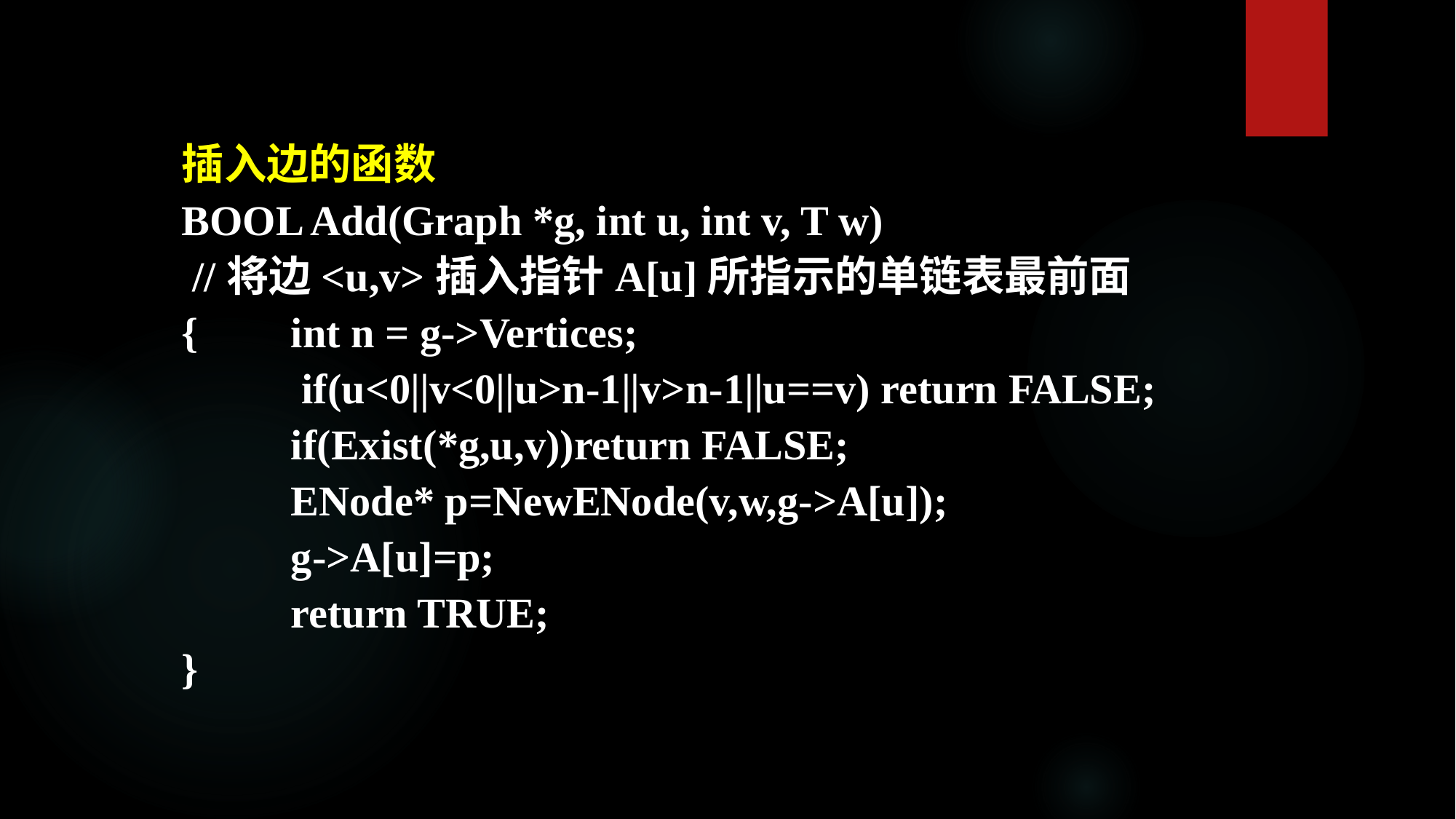

插入边的函数
BOOL Add(Graph *g, int u, int v, T w)
 //将边<u,v>插入指针A[u]所指示的单链表最前面
{	int n = g->Vertices;
  	 if(u<0||v<0||u>n-1||v>n-1||u==v) return FALSE;
   	if(Exist(*g,u,v))return FALSE;
   	ENode* p=NewENode(v,w,g->A[u]);
   	g->A[u]=p;
	return TRUE;
}